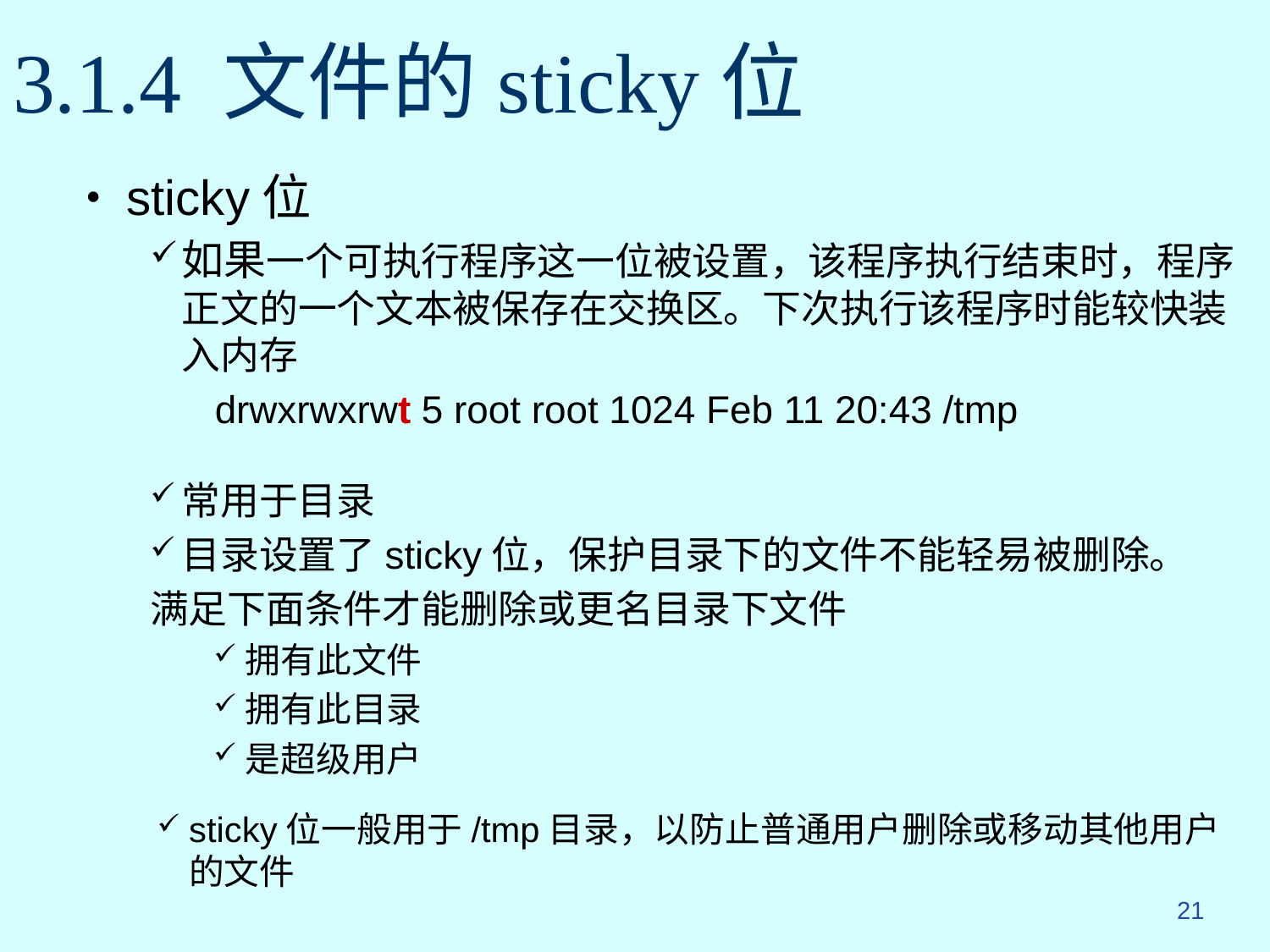

# 3.1.4 文件的sticky位
sticky位
如果一个可执行程序这一位被设置，该程序执行结束时，程序正文的一个文本被保存在交换区。下次执行该程序时能较快装入内存
      drwxrwxrwt 5 root root 1024 Feb 11 20:43 /tmp

常用于目录
目录设置了sticky位，保护目录下的文件不能轻易被删除。
满足下面条件才能删除或更名目录下文件
拥有此文件
拥有此目录
是超级用户

sticky位一般用于/tmp目录，以防止普通用户删除或移动其他用户的文件
21
21